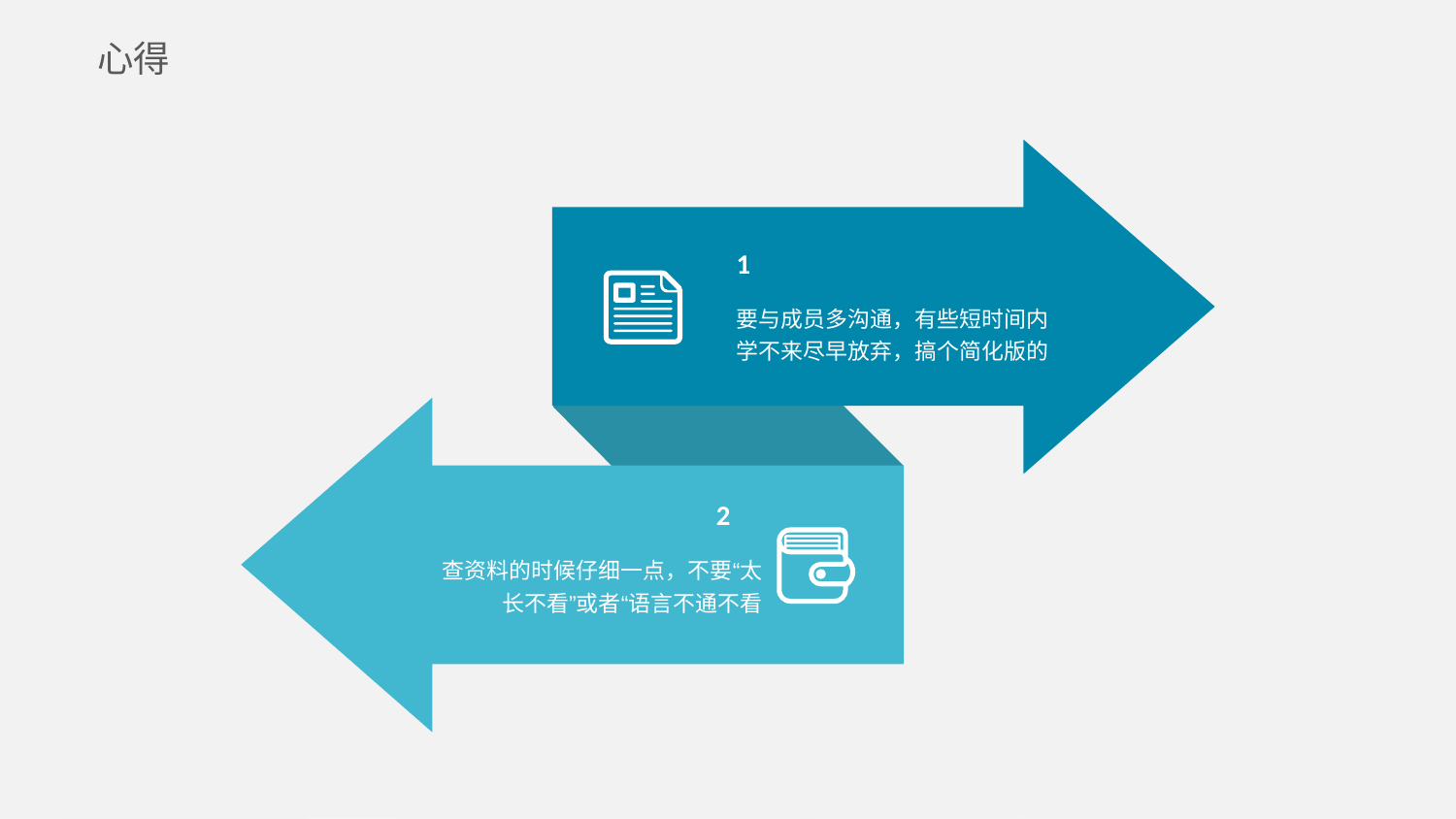

心得

v
1

要与成员多沟通，有些短时间内学不来尽早放弃，搞个简化版的

2

查资料的时候仔细一点，不要“太长不看”或者“语言不通不看